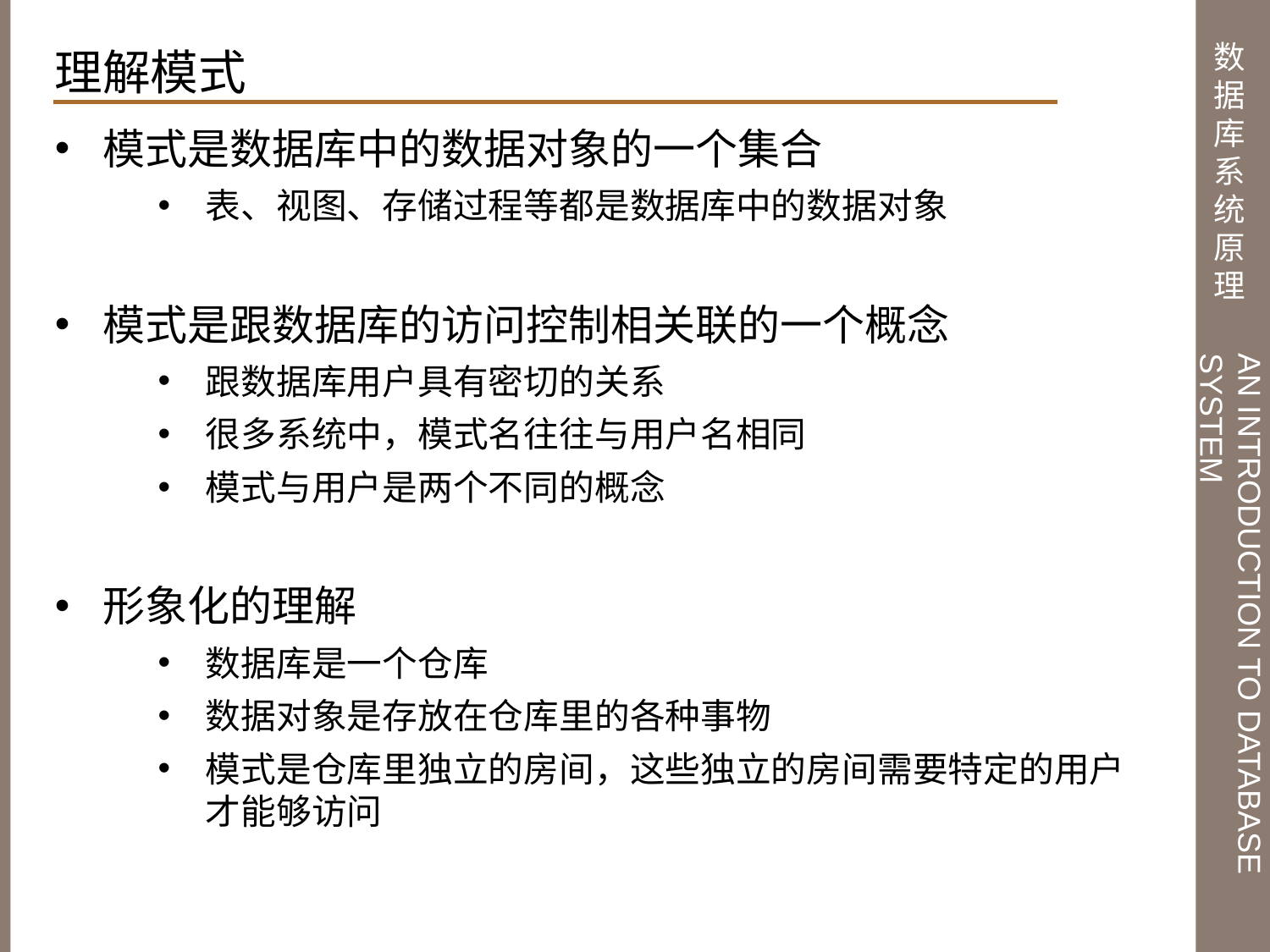

理解模式
模式是数据库中的数据对象的一个集合
表、视图、存储过程等都是数据库中的数据对象

模式是跟数据库的访问控制相关联的一个概念
跟数据库用户具有密切的关系
很多系统中，模式名往往与用户名相同
模式与用户是两个不同的概念

形象化的理解
数据库是一个仓库
数据对象是存放在仓库里的各种事物
模式是仓库里独立的房间，这些独立的房间需要特定的用户才能够访问